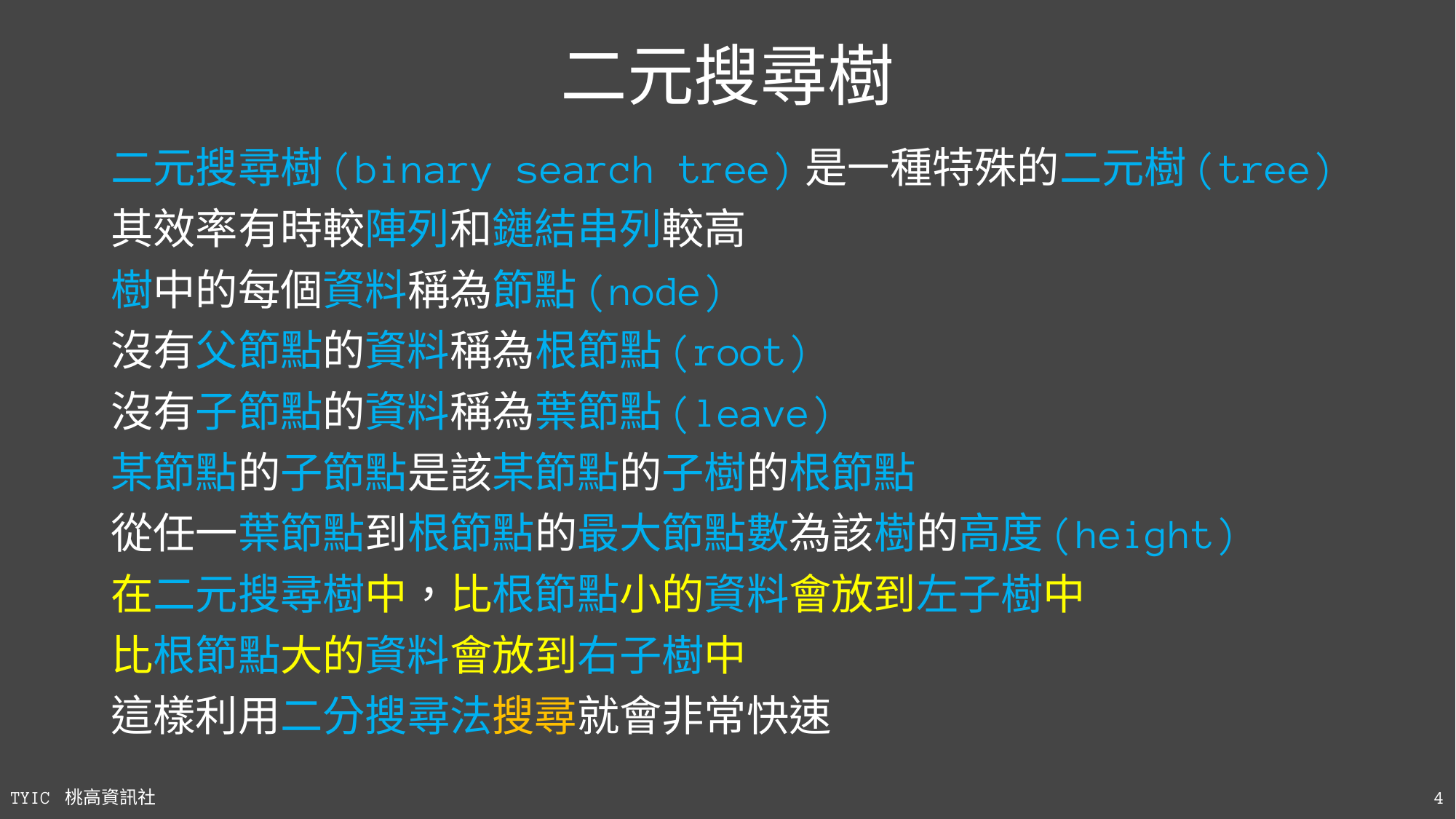

# 二元搜尋樹
二元搜尋樹(binary search tree)是一種特殊的二元樹(tree)
其效率有時較陣列和鏈結串列較高
樹中的每個資料稱為節點(node)
沒有父節點的資料稱為根節點(root)
沒有子節點的資料稱為葉節點(leave)
某節點的子節點是該某節點的子樹的根節點
從任一葉節點到根節點的最大節點數為該樹的高度(height)
在二元搜尋樹中，比根節點小的資料會放到左子樹中
比根節點大的資料會放到右子樹中
這樣利用二分搜尋法搜尋就會非常快速